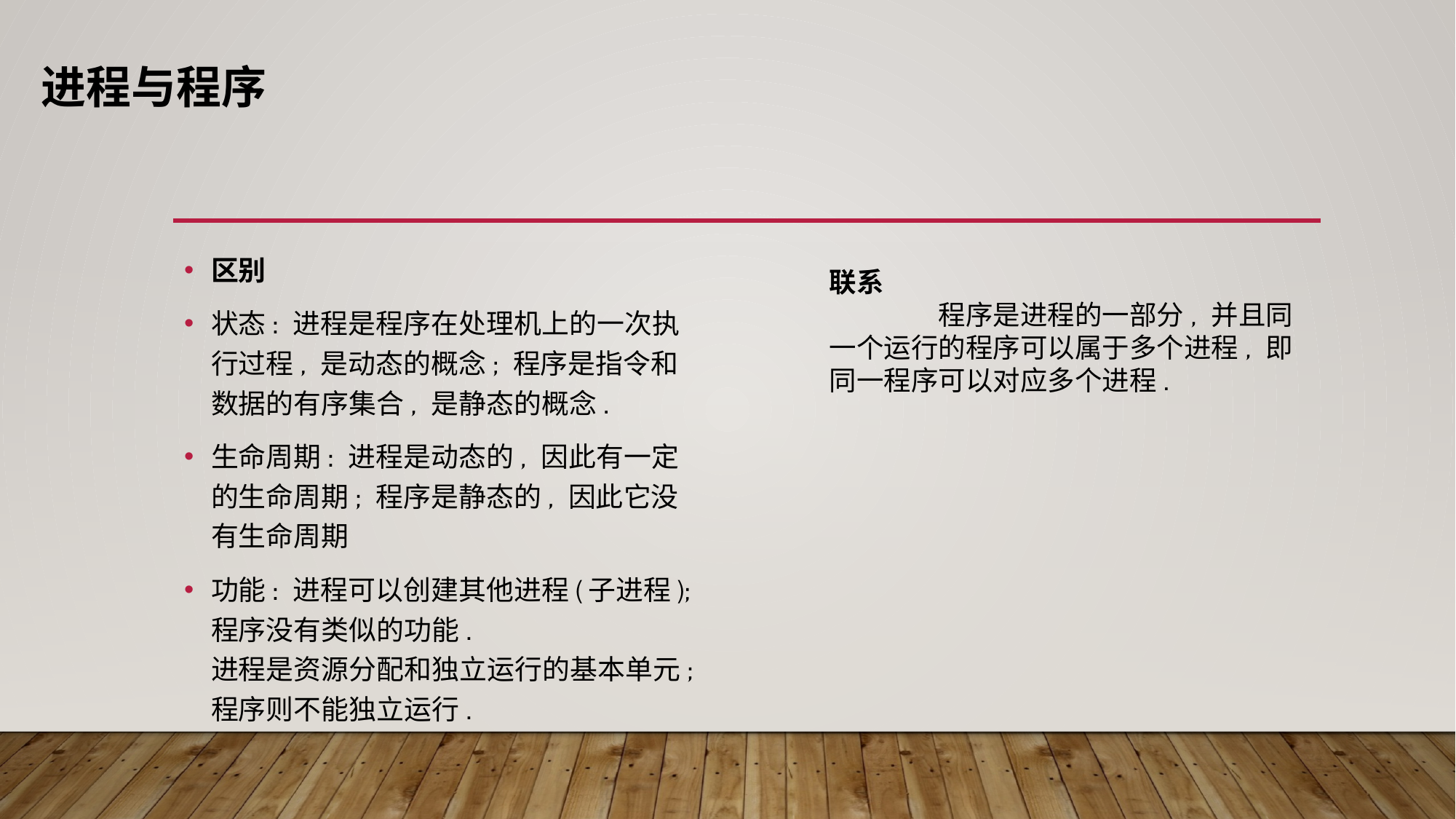

# 进程与程序
区别
状态: 进程是程序在处理机上的一次执行过程, 是动态的概念; 程序是指令和数据的有序集合, 是静态的概念.
生命周期: 进程是动态的, 因此有一定的生命周期; 程序是静态的, 因此它没有生命周期
功能: 进程可以创建其他进程(子进程); 程序没有类似的功能.
进程是资源分配和独立运行的基本单元; 程序则不能独立运行.

联系
	程序是进程的一部分, 并且同一个运行的程序可以属于多个进程, 即同一程序可以对应多个进程.